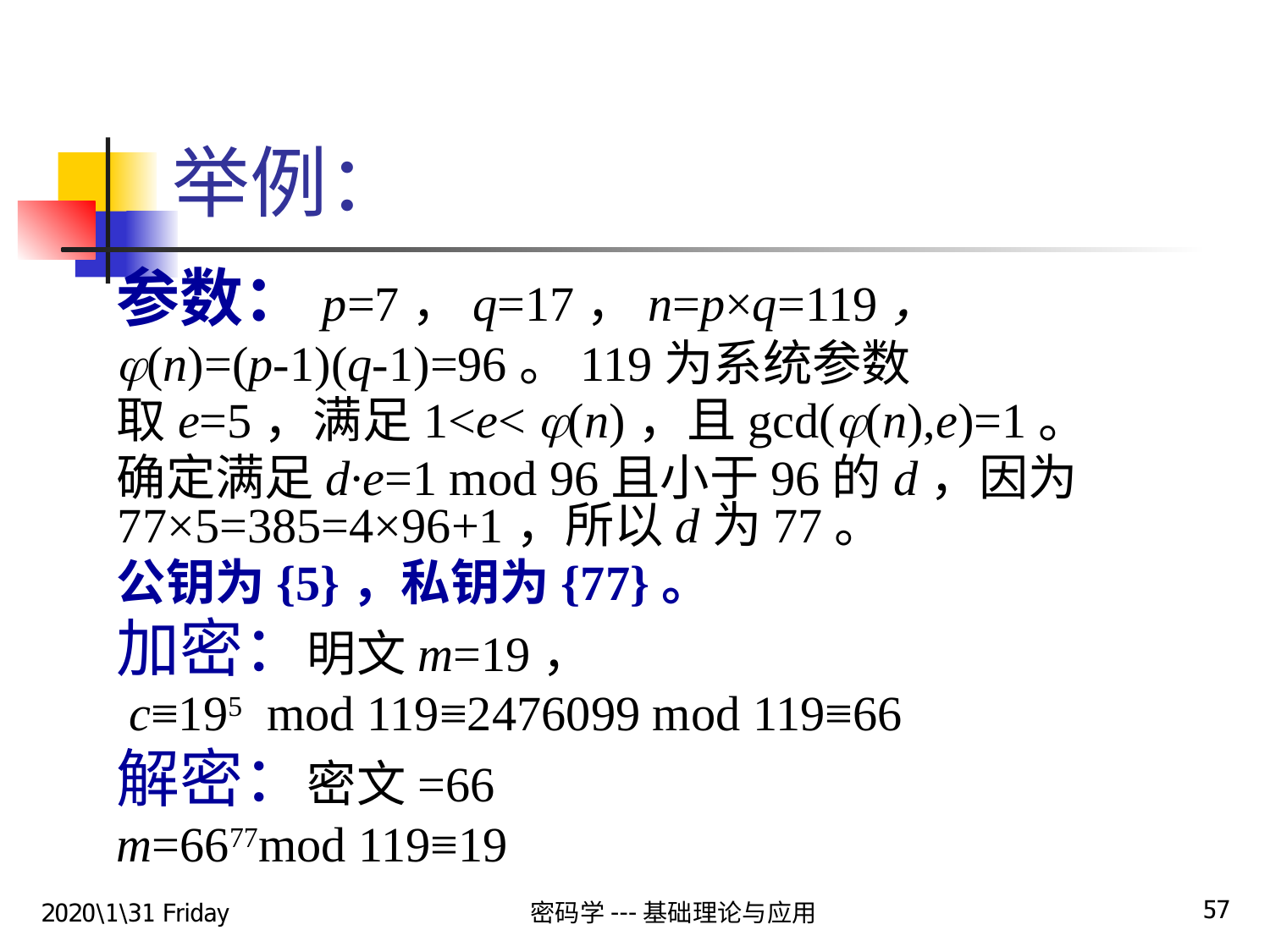

# 举例：
参数：p=7，q=17，n=p×q=119，
ϕ(n)=(p-1)(q-1)=96。119为系统参数
取e=5，满足1<e< ϕ(n)，且gcd(ϕ(n),e)=1。
确定满足d·e=1 mod 96且小于96的d，因为77×5=385=4×96+1，所以d为77。
公钥为{5}，私钥为{77}。
加密：明文m=19，
 c≡195  mod 119≡2476099 mod 119≡66
解密：密文=66
m=6677mod 119≡19
57
2020\1\31 Friday
密码学---基础理论与应用